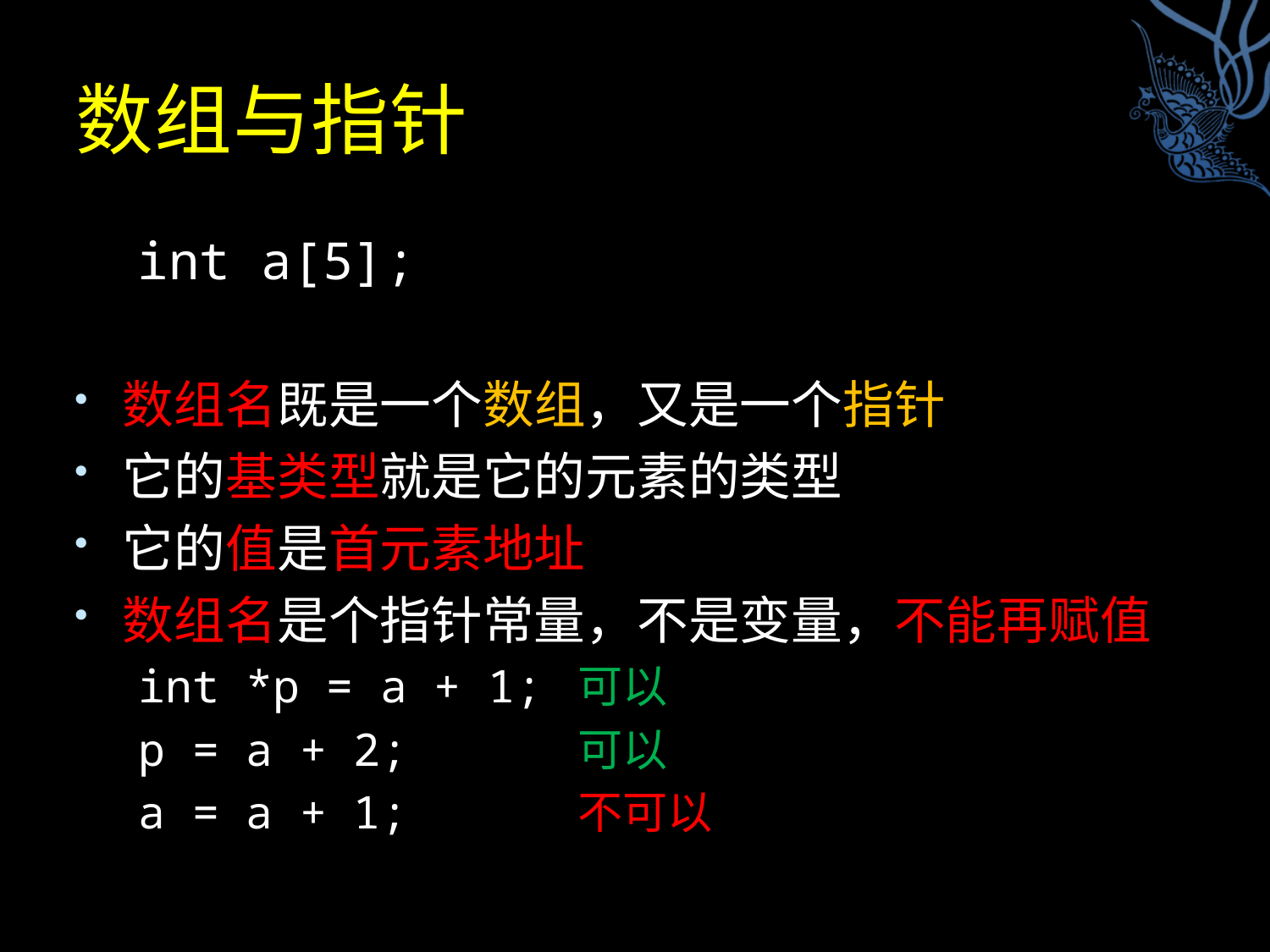

# 数组与指针
  int a[5];

数组名既是一个数组，又是一个指针
它的基类型就是它的元素的类型
它的值是首元素地址
数组名是个指针常量，不是变量，不能再赋值
int *p = a + 1; 可以
p = a + 2;      可以
a = a + 1;      不可以

10